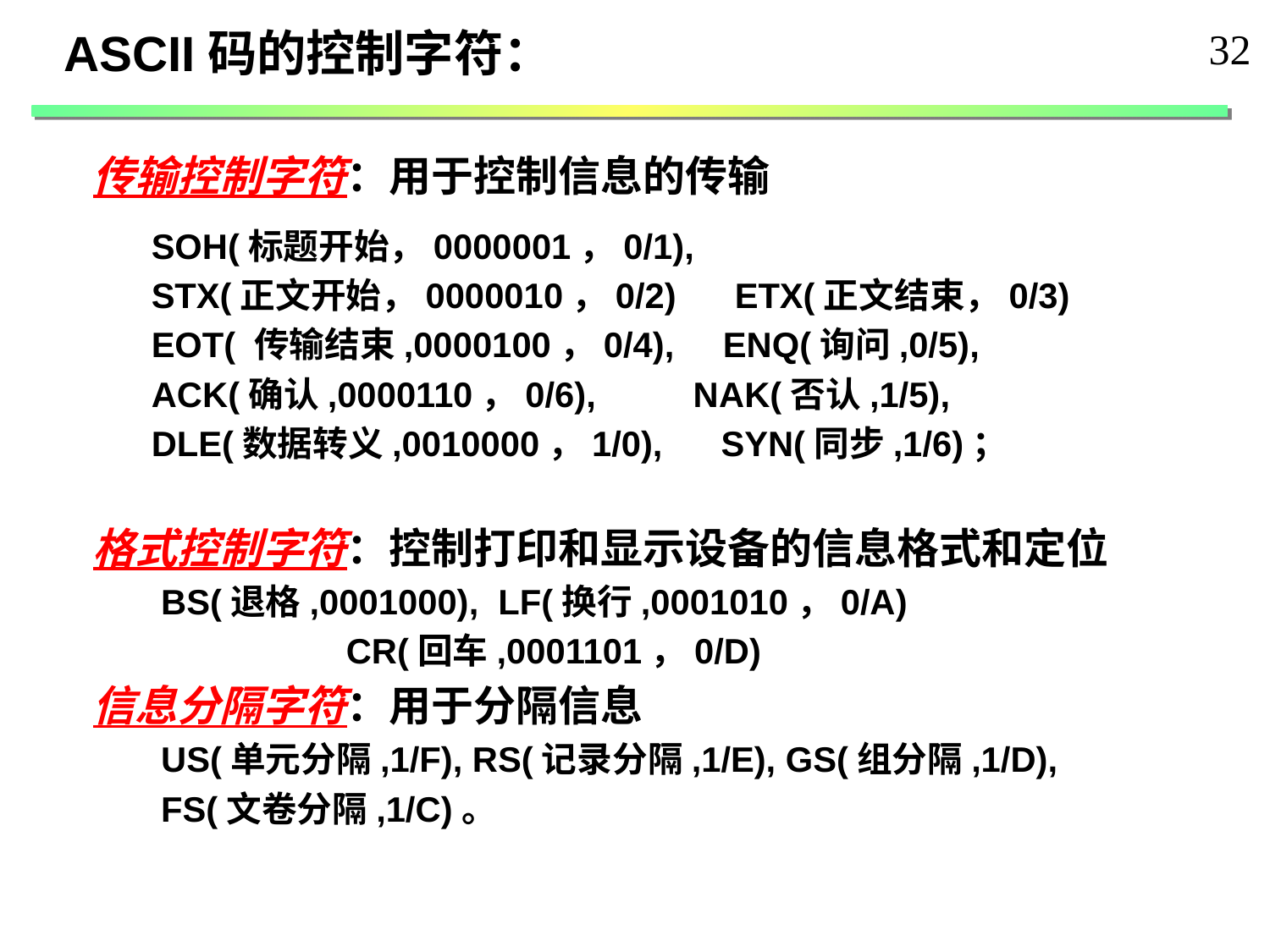

ASCII码的控制字符：
32

传输控制字符：用于控制信息的传输
      SOH(标题开始，0000001，0/1),
      STX(正文开始，0000010，0/2)      ETX(正文结束，0/3)
      EOT( 传输结束,0000100，0/4),     ENQ(询问,0/5),
      ACK(确认,0000110，0/6),          NAK(否认,1/5),
      DLE(数据转义,0010000，1/0),      SYN(同步,1/6)；

格式控制字符：控制打印和显示设备的信息格式和定位
       BS(退格,0001000),  LF(换行,0001010，0/A)
                          CR(回车,0001101，0/D)
信息分隔字符：用于分隔信息
       US(单元分隔,1/F), RS(记录分隔,1/E), GS(组分隔,1/D),
       FS(文卷分隔,1/C)。